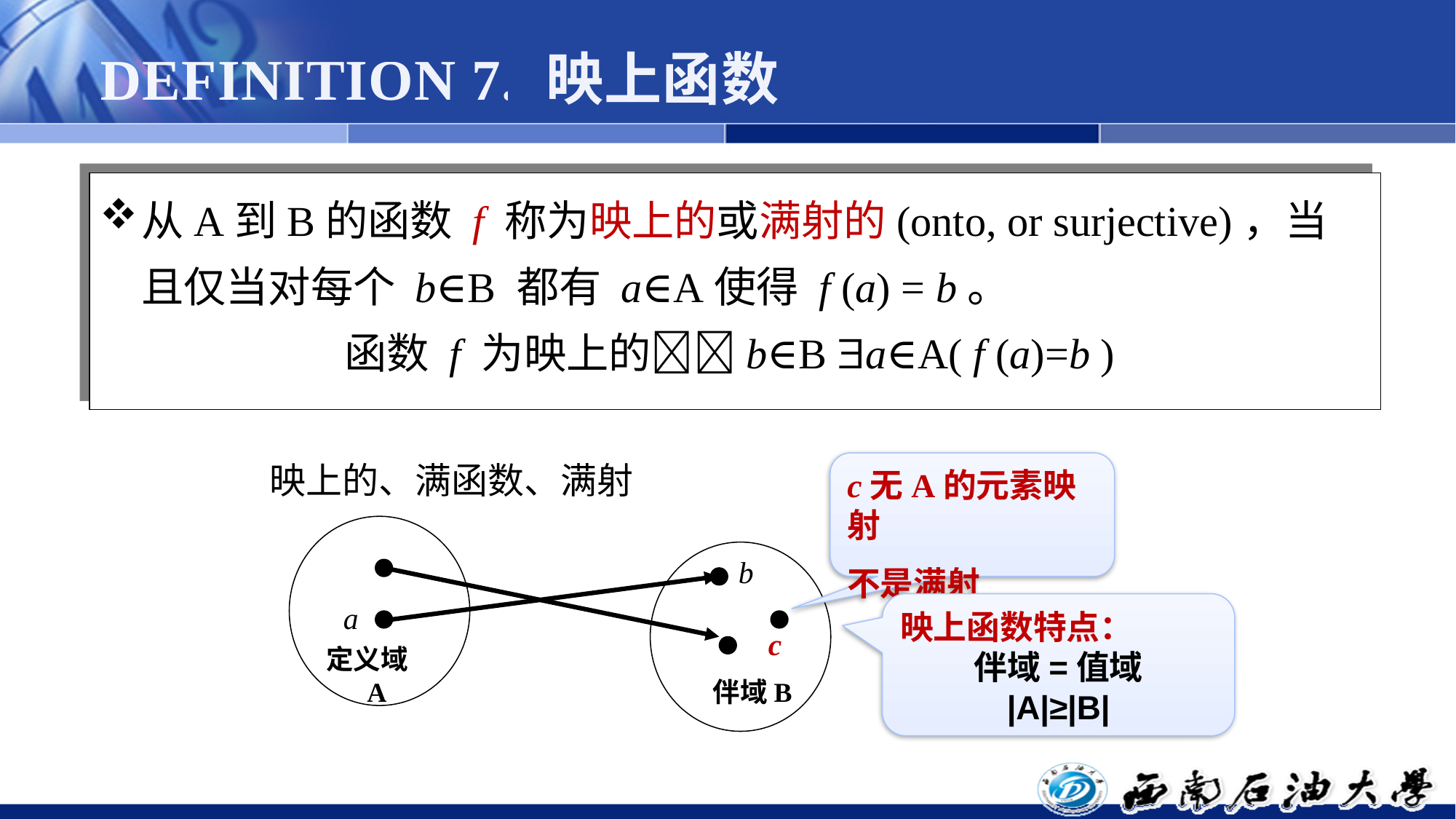

# DEFINITION 7. 映上函数
从A到B的函数 f 称为映上的或满射的(onto, or surjective)，当且仅当对每个 b∈B 都有 a∈A使得 f (a) = b。
函数 f 为映上的⇔∀b∈B ∃a∈A( f (a)=b )
映上的、满函数、满射
c无A的元素映射
不是满射

定义域A

伴域B
b
a
映上函数特点：
伴域=值域
|A|≥|B|
c